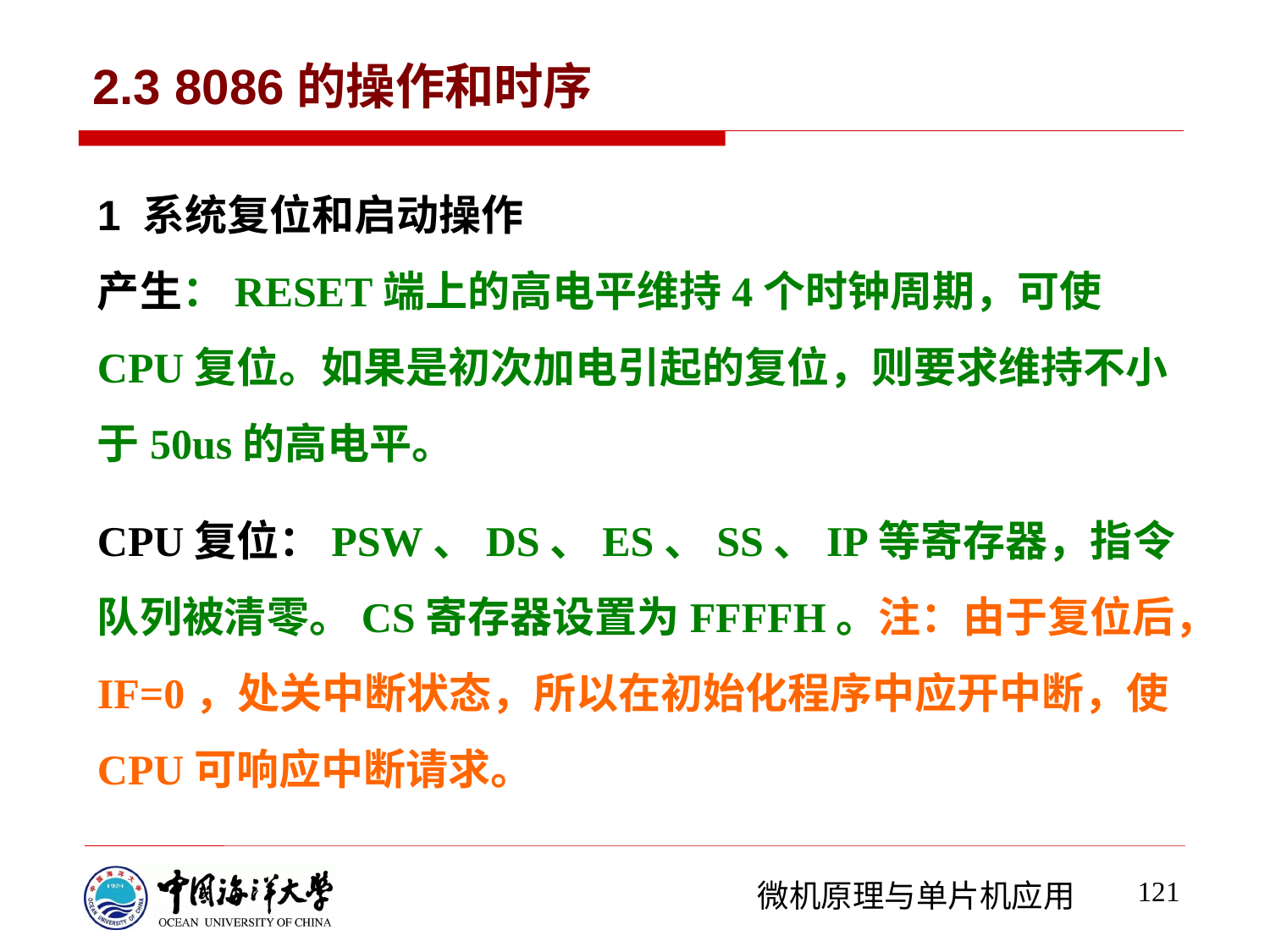

# 2.3 8086的操作和时序
1 系统复位和启动操作
产生：RESET端上的高电平维持4个时钟周期，可使CPU复位。如果是初次加电引起的复位，则要求维持不小于50us的高电平。
CPU复位：PSW、DS、ES、SS、IP等寄存器，指令队列被清零。CS寄存器设置为FFFFH。注：由于复位后，IF=0，处关中断状态，所以在初始化程序中应开中断，使CPU可响应中断请求。
121